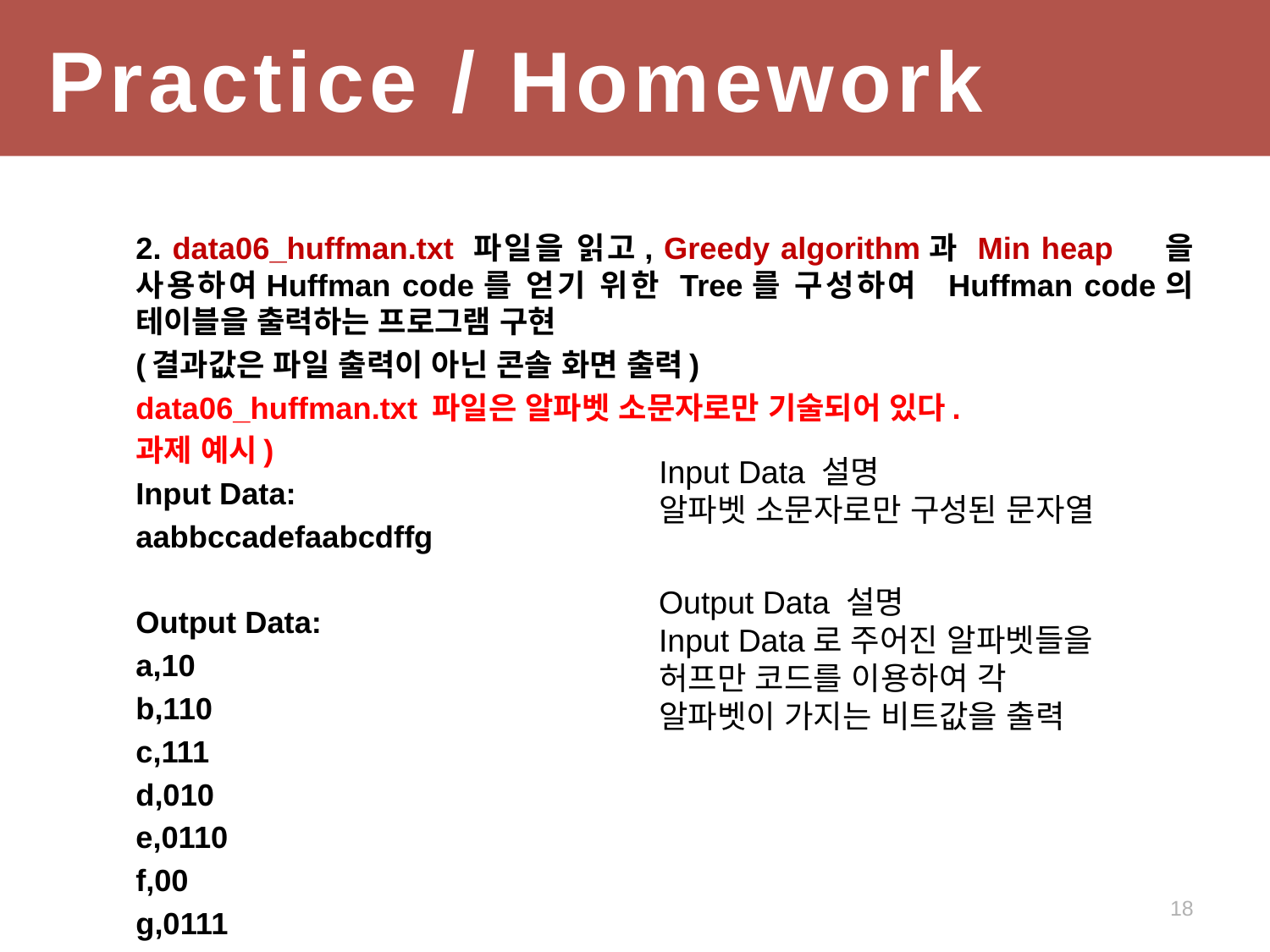

Practice / Homework
2. data06_huffman.txt 파일을 읽고, Greedy algorithm과 Min heap    을 사용하여Huffman code를 얻기 위한 Tree를 구성하여  Huffman code의 테이블을 출력하는 프로그램 구현
(결과값은 파일 출력이 아닌 콘솔 화면 출력)
data06_huffman.txt 파일은 알파벳 소문자로만 기술되어 있다.
과제 예시)
Input Data:
aabbccadefaabcdffg

Output Data:
a,10
b,110
c,111
d,010
e,0110
f,00
g,0111
Input Data 설명
알파벳 소문자로만 구성된 문자열
Output Data 설명
Input Data로 주어진 알파벳들을 허프만 코드를 이용하여 각 알파벳이 가지는 비트값을 출력
18